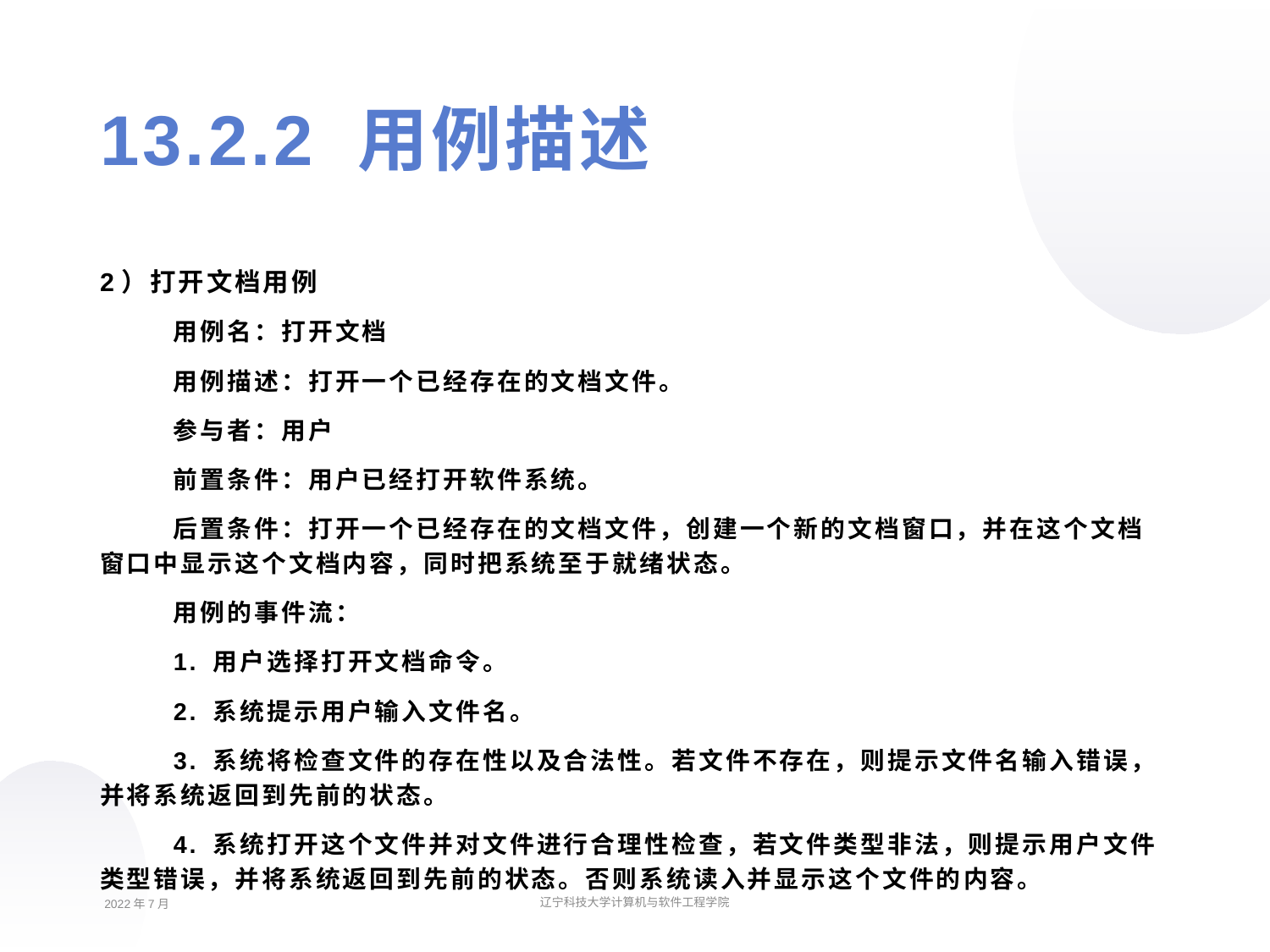

13.2.2 用例描述
2）打开文档用例
用例名：打开文档
用例描述：打开一个已经存在的文档文件。
参与者：用户
前置条件：用户已经打开软件系统。
后置条件：打开一个已经存在的文档文件，创建一个新的文档窗口，并在这个文档窗口中显示这个文档内容，同时把系统至于就绪状态。
用例的事件流：
1. 用户选择打开文档命令。
2. 系统提示用户输入文件名。
3. 系统将检查文件的存在性以及合法性。若文件不存在，则提示文件名输入错误，并将系统返回到先前的状态。
4. 系统打开这个文件并对文件进行合理性检查，若文件类型非法，则提示用户文件类型错误，并将系统返回到先前的状态。否则系统读入并显示这个文件的内容。

2022年7月
辽宁科技大学计算机与软件工程学院
10